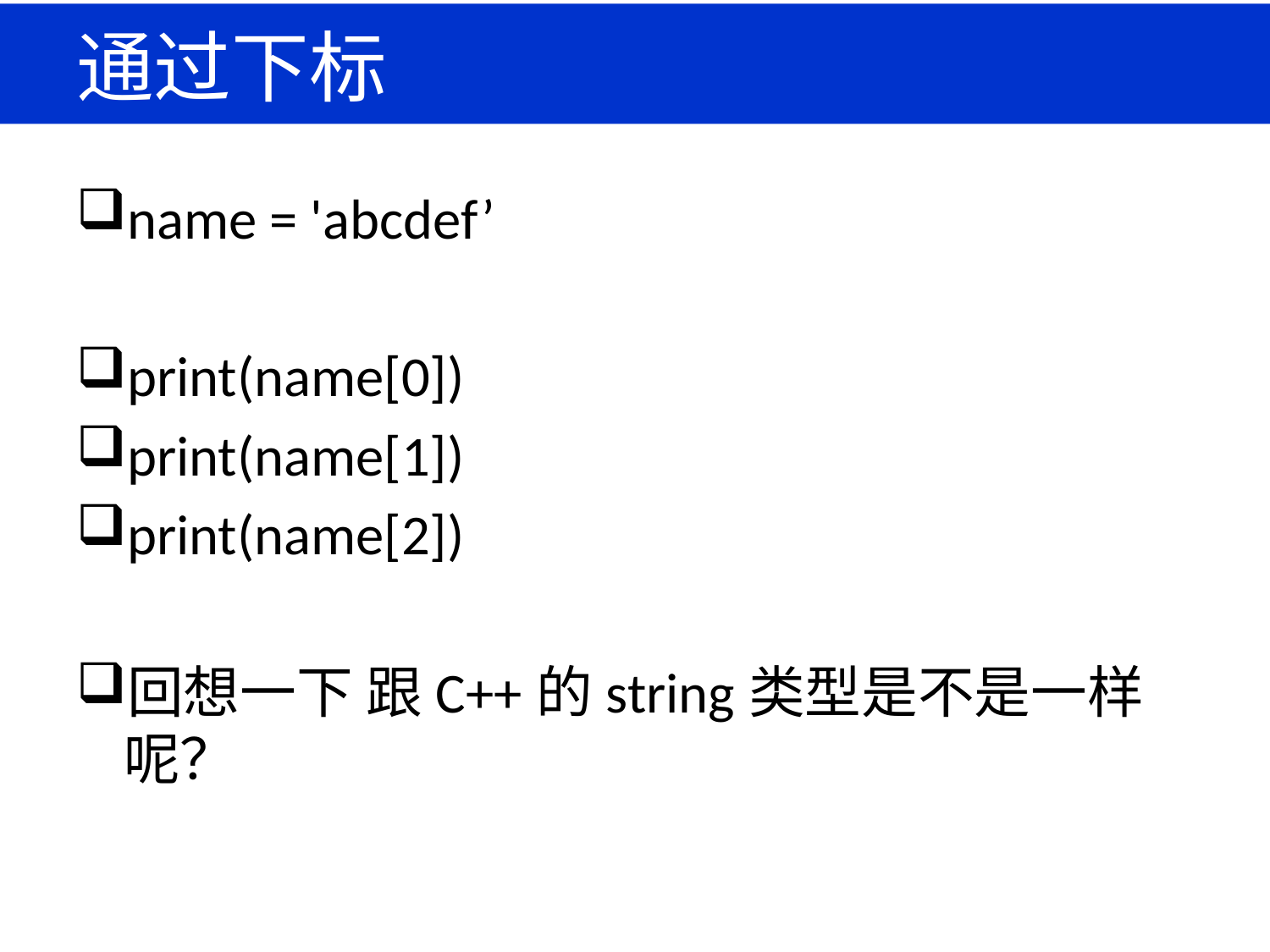

# 通过下标
name = 'abcdef’

print(name[0])
print(name[1])
print(name[2])

回想一下 跟C++的string类型是不是一样呢？